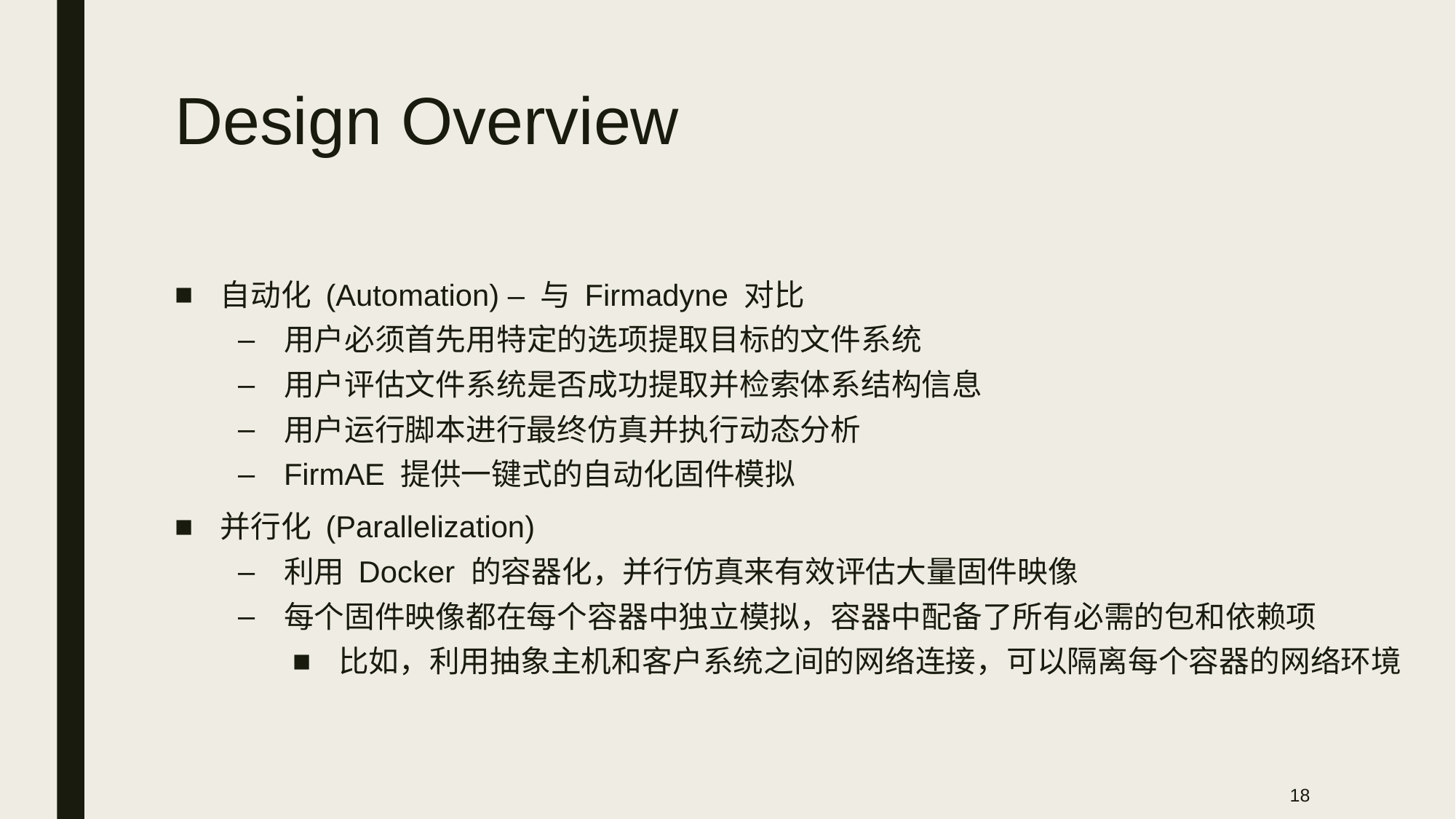

# Design Overview
自动化 (Automation) – 与 Firmadyne 对比
用户必须首先用特定的选项提取目标的文件系统
用户评估文件系统是否成功提取并检索体系结构信息
用户运行脚本进行最终仿真并执行动态分析
FirmAE 提供一键式的自动化固件模拟
并行化 (Parallelization)
利用 Docker 的容器化，并行仿真来有效评估大量固件映像
每个固件映像都在每个容器中独立模拟，容器中配备了所有必需的包和依赖项
比如，利用抽象主机和客户系统之间的网络连接，可以隔离每个容器的网络环境

18